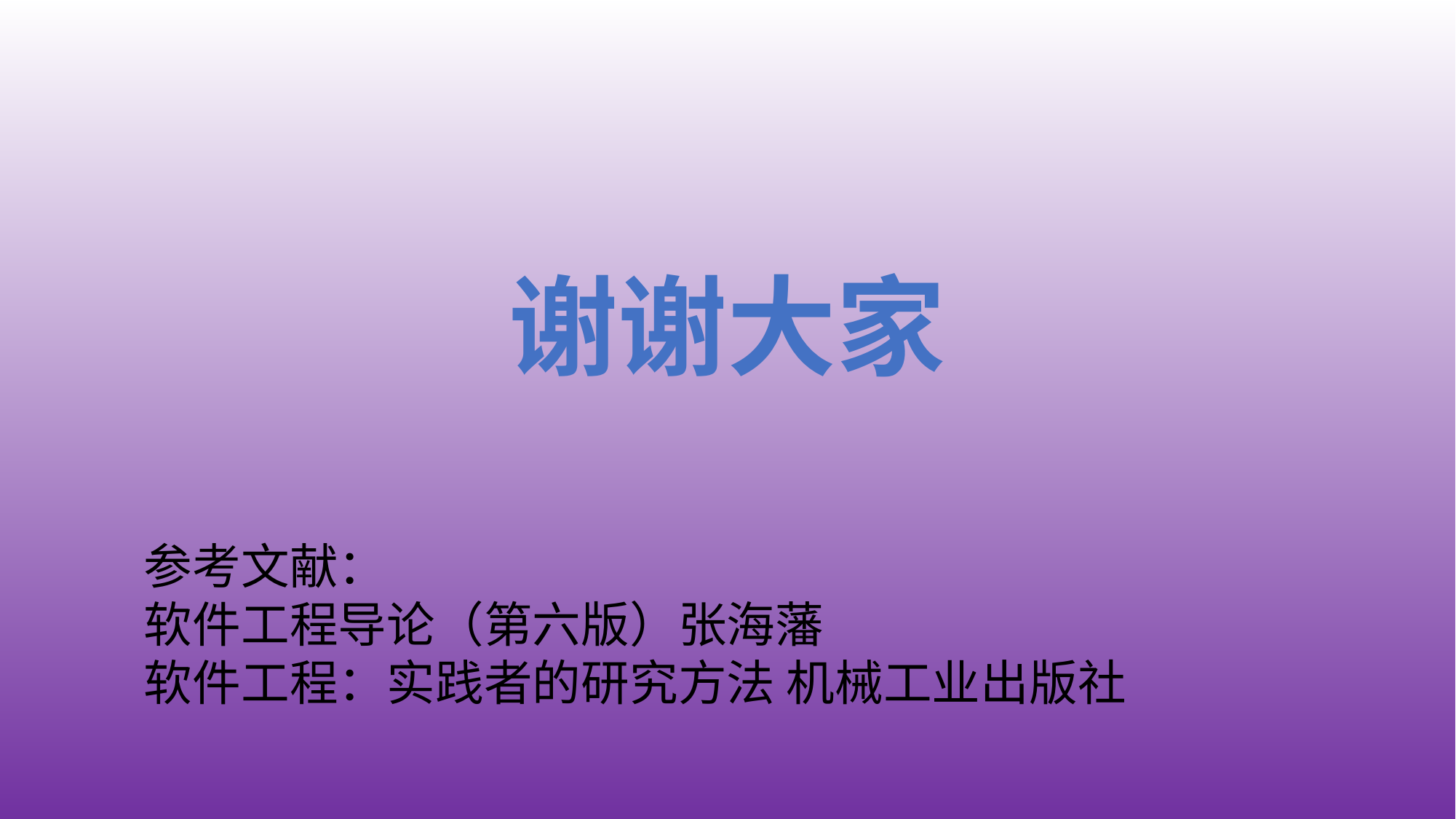

谢谢大家
参考文献：
软件工程导论（第六版）张海藩
软件工程：实践者的研究方法 机械工业出版社